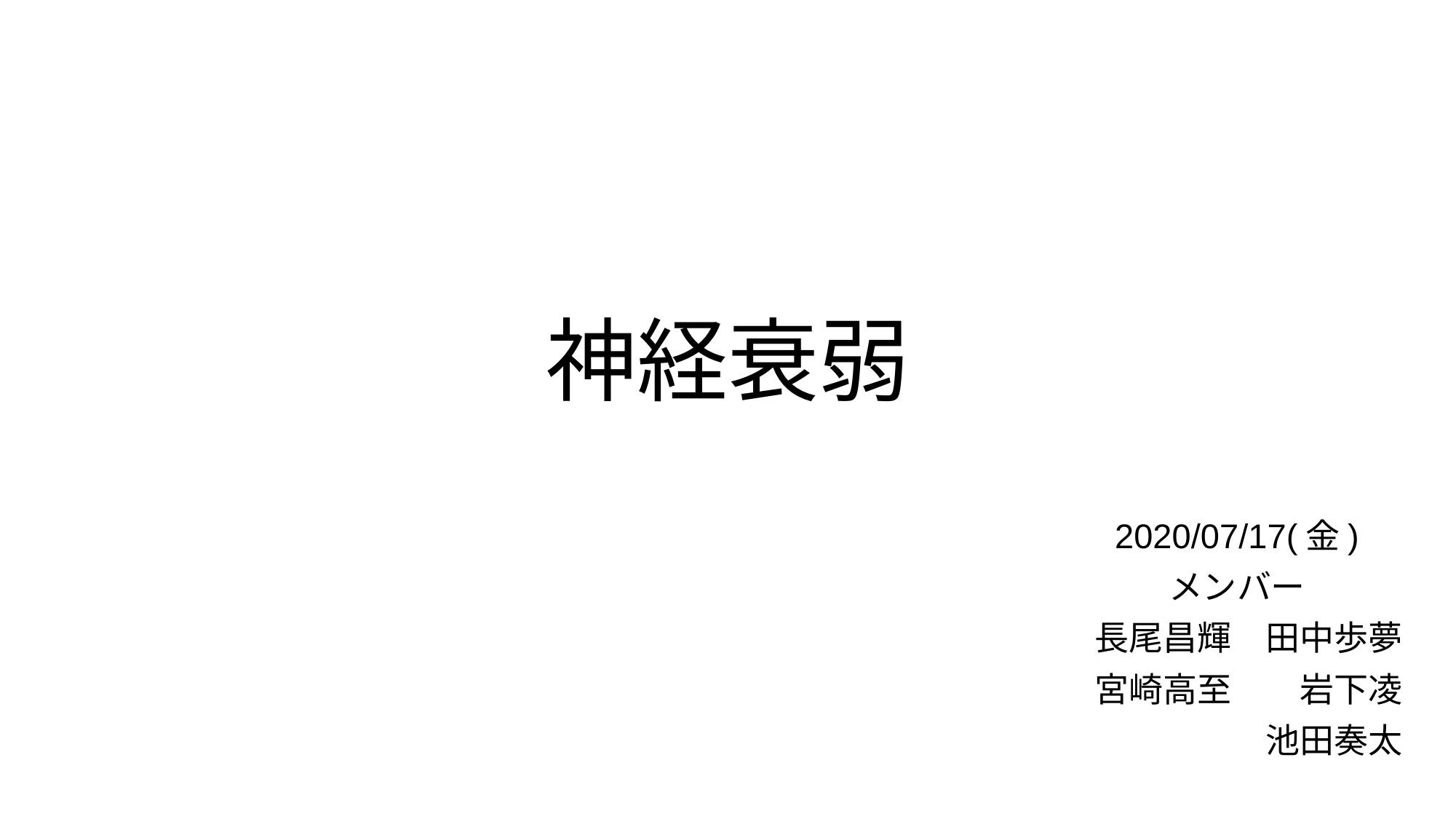

# 神経衰弱
2020/07/17(金)
メンバー
長尾昌輝　田中歩夢
宮崎高至　　岩下凌
池田奏太